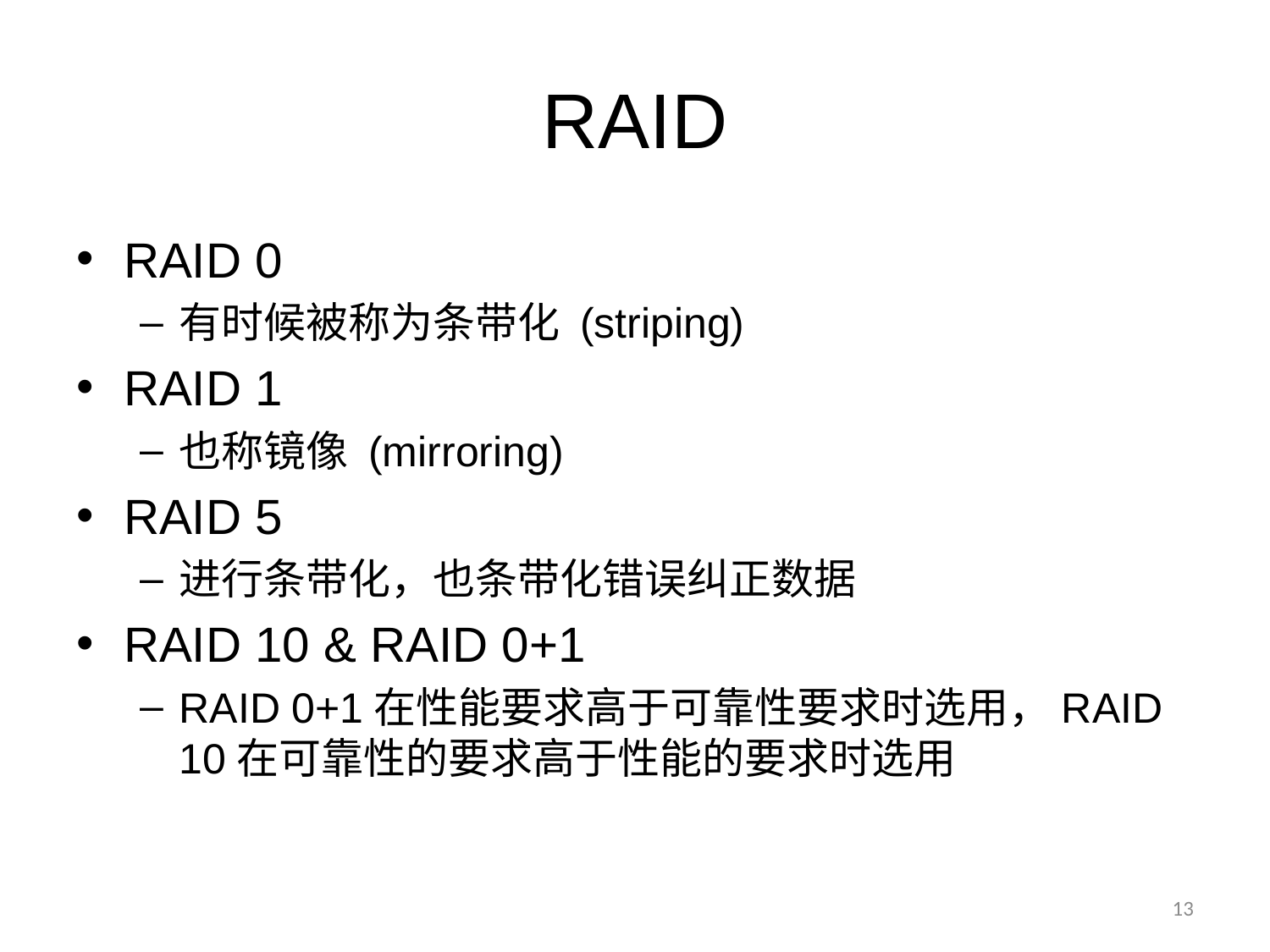

# RAID
RAID 0
有时候被称为条带化 (striping)
RAID 1
也称镜像 (mirroring)
RAID 5
进行条带化，也条带化错误纠正数据
RAID 10 & RAID 0+1
RAID 0+1在性能要求高于可靠性要求时选用，RAID 10在可靠性的要求高于性能的要求时选用
13